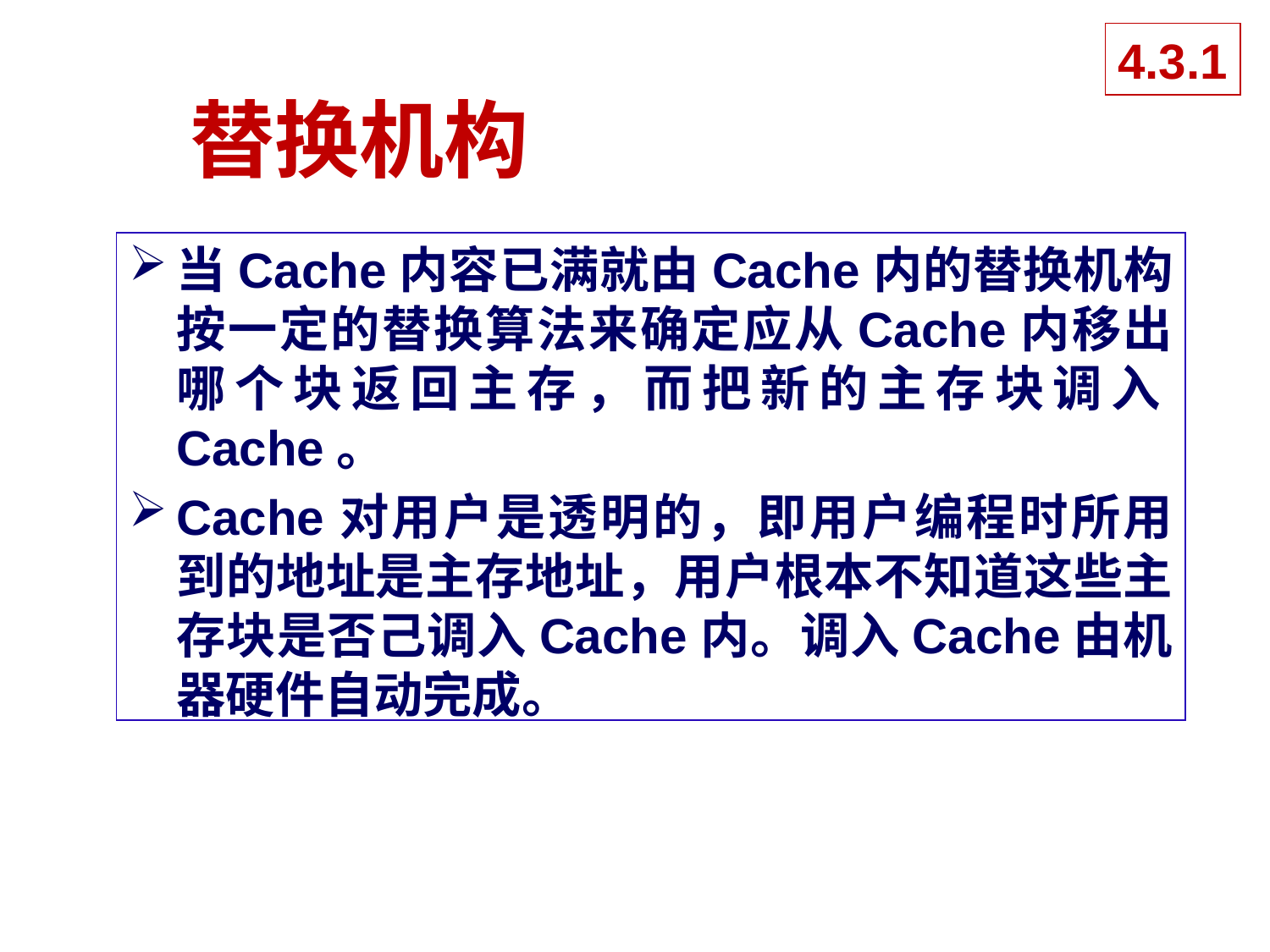

4.3.1
# 替换机构
当Cache内容已满就由Cache内的替换机构按一定的替换算法来确定应从Cache内移出哪个块返回主存，而把新的主存块调入Cache。
Cache对用户是透明的，即用户编程时所用到的地址是主存地址，用户根本不知道这些主存块是否己调入Cache内。调入Cache由机器硬件自动完成。